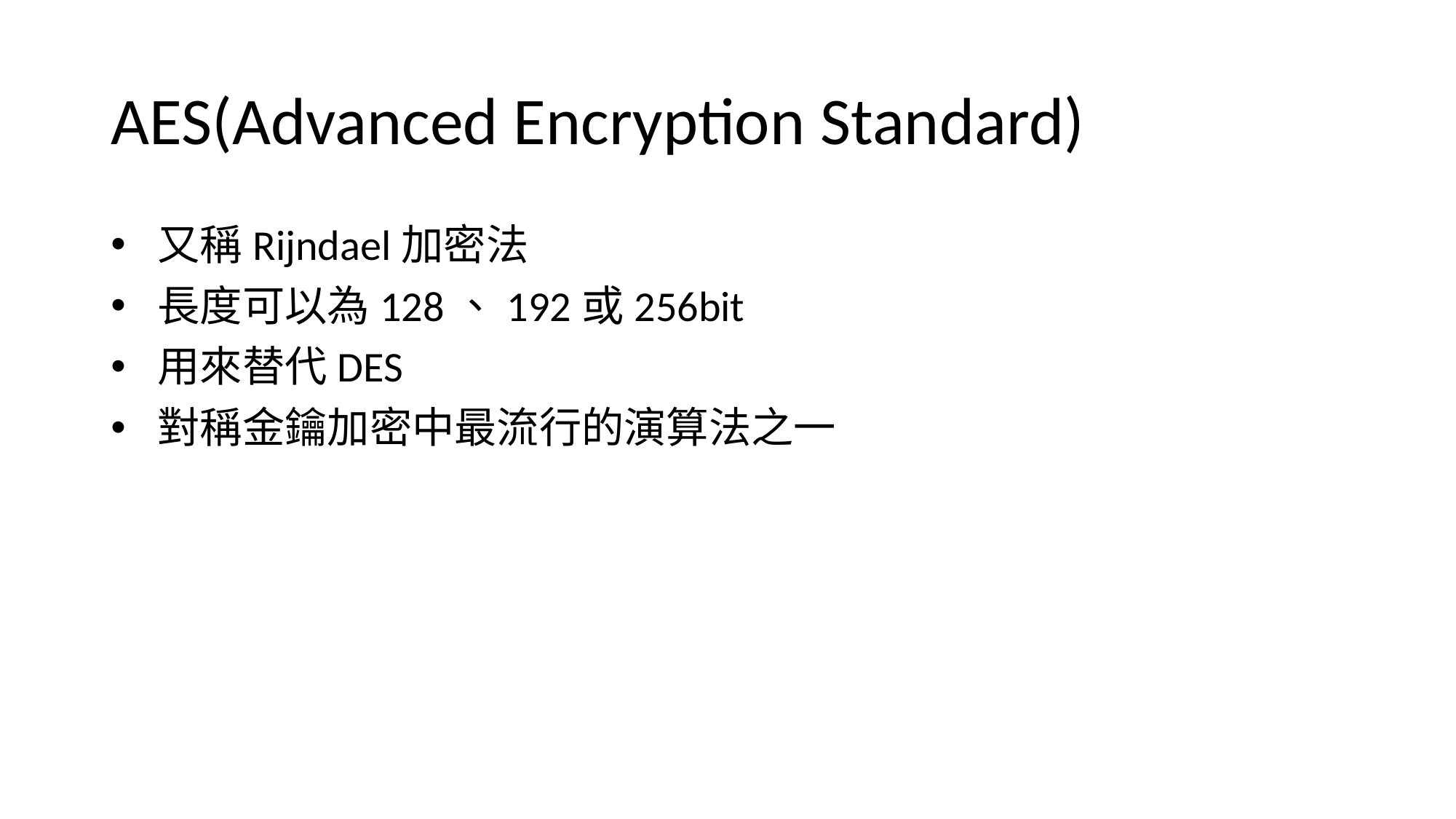

# AES(Advanced Encryption Standard)
 又稱Rijndael加密法
 長度可以為128、192或256bit
 用來替代DES
 對稱金鑰加密中最流行的演算法之一